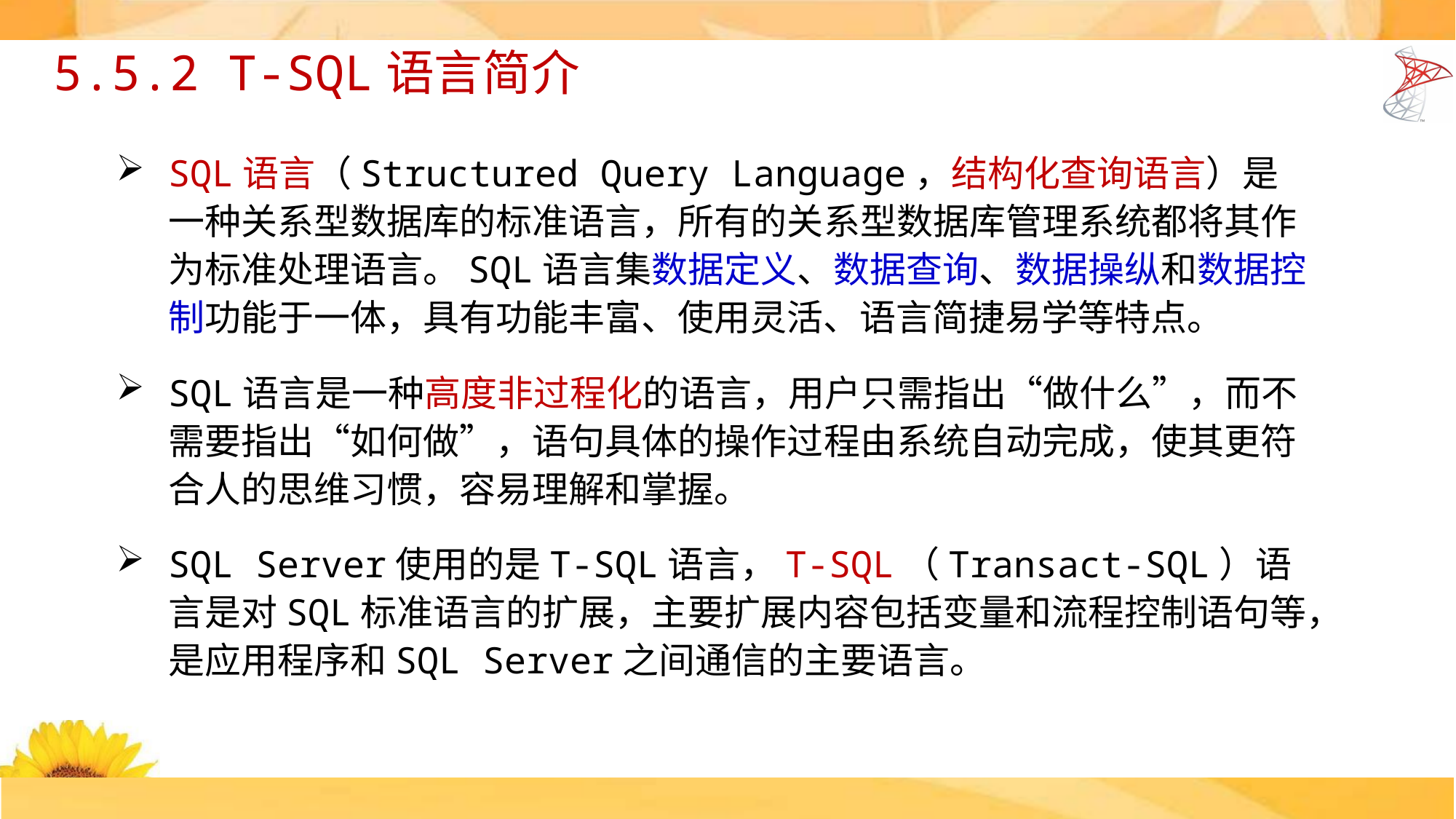

5.5.2 T-SQL语言简介
SQL语言（Structured Query Language，结构化查询语言）是一种关系型数据库的标准语言，所有的关系型数据库管理系统都将其作为标准处理语言。SQL语言集数据定义、数据查询、数据操纵和数据控制功能于一体，具有功能丰富、使用灵活、语言简捷易学等特点。
SQL语言是一种高度非过程化的语言，用户只需指出“做什么”，而不需要指出“如何做”，语句具体的操作过程由系统自动完成，使其更符合人的思维习惯，容易理解和掌握。
SQL Server使用的是T-SQL语言，T-SQL（Transact-SQL）语言是对SQL标准语言的扩展，主要扩展内容包括变量和流程控制语句等，是应用程序和SQL Server之间通信的主要语言。